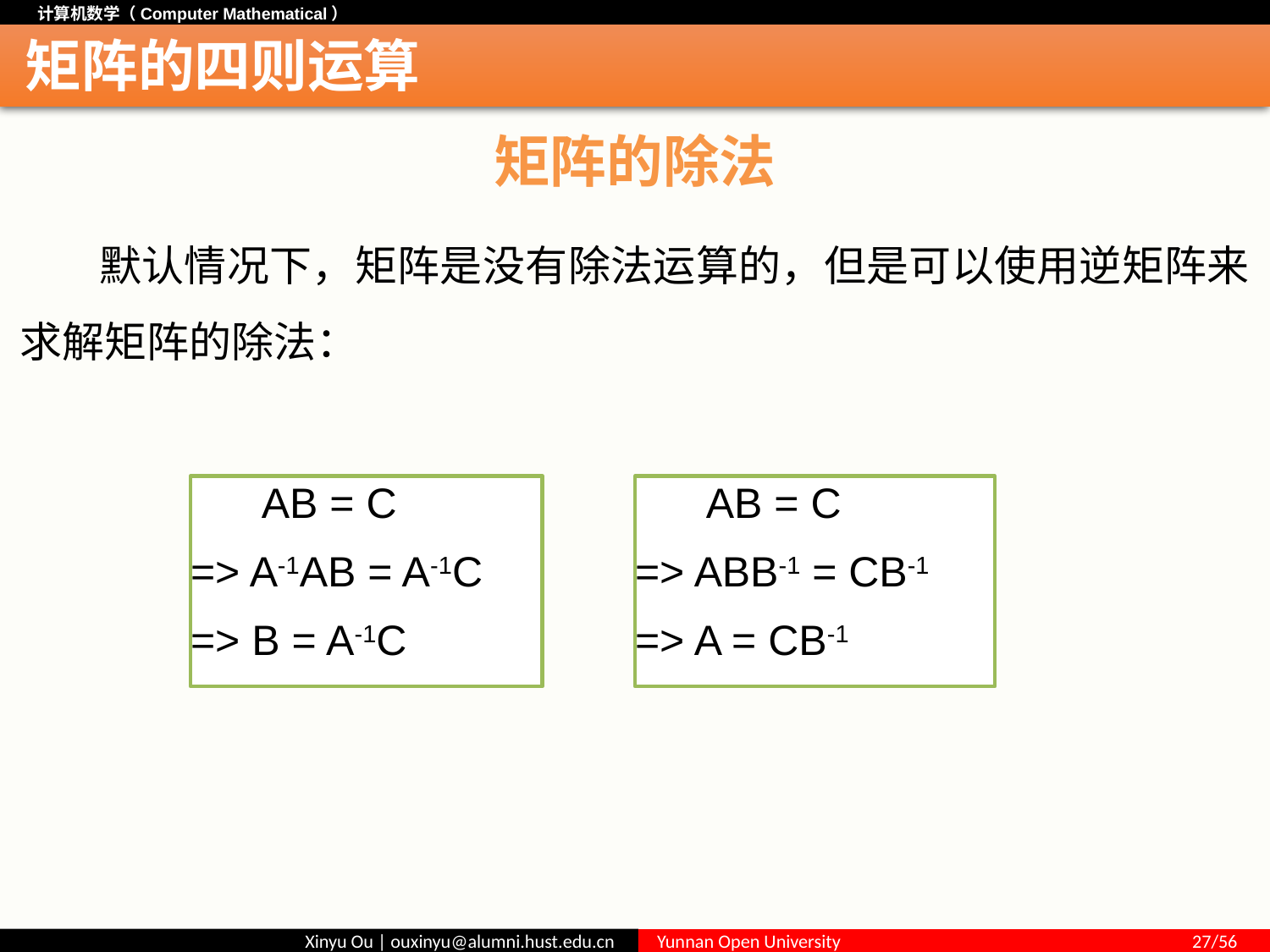

# 矩阵的四则运算
矩阵的除法
       默认情况下，矩阵是没有除法运算的，但是可以使用逆矩阵来求解矩阵的除法：

      AB = C
=> A-1AB = A-1C
=> B = A-1C
      AB = C
=> ABB-1 = CB-1
=> A = CB-1